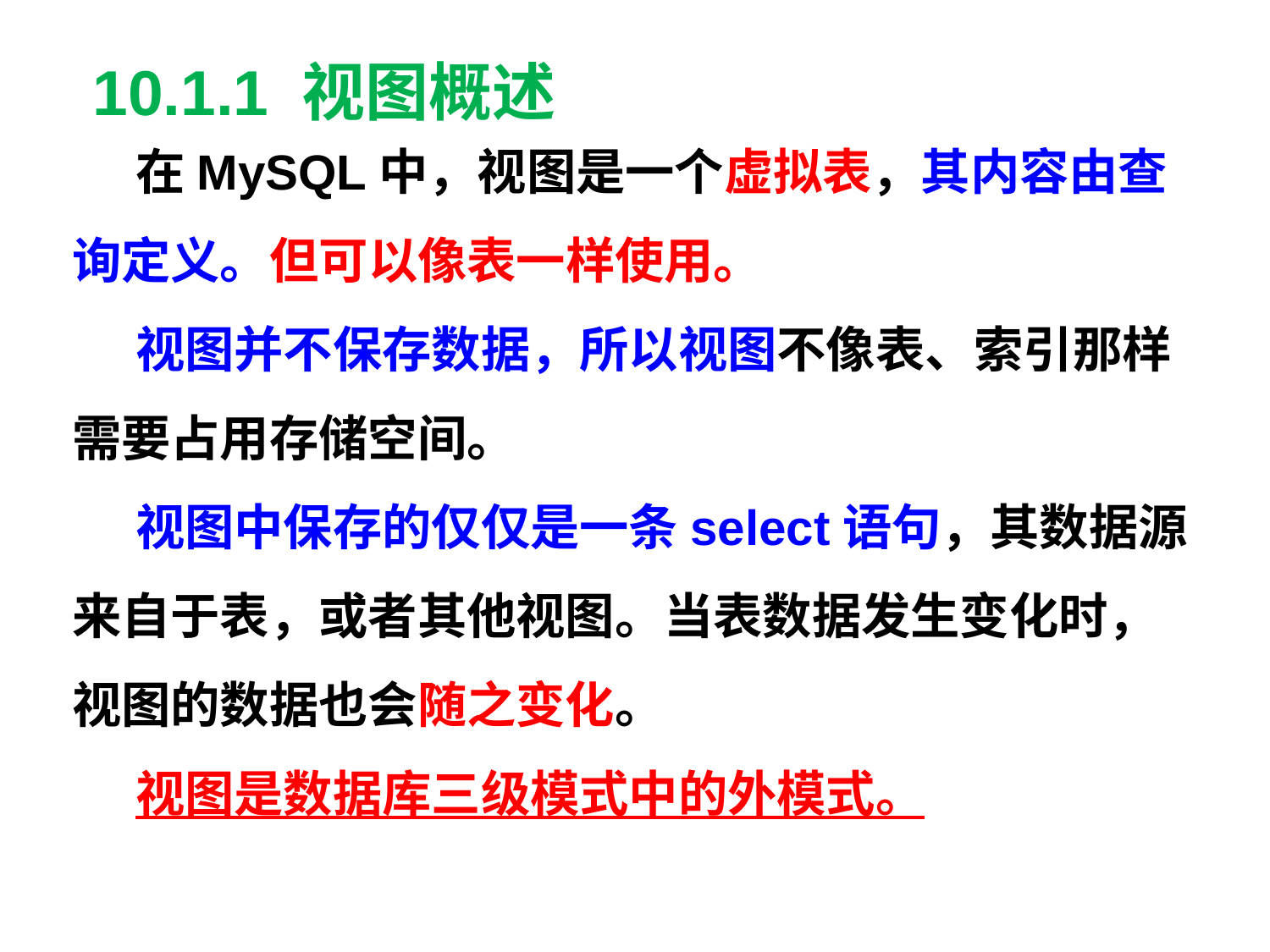

10.1.1 视图概述
在MySQL中，视图是一个虚拟表，其内容由查询定义。但可以像表一样使用。
视图并不保存数据，所以视图不像表、索引那样需要占用存储空间。
视图中保存的仅仅是一条select语句，其数据源来自于表，或者其他视图。当表数据发生变化时，视图的数据也会随之变化。
视图是数据库三级模式中的外模式。